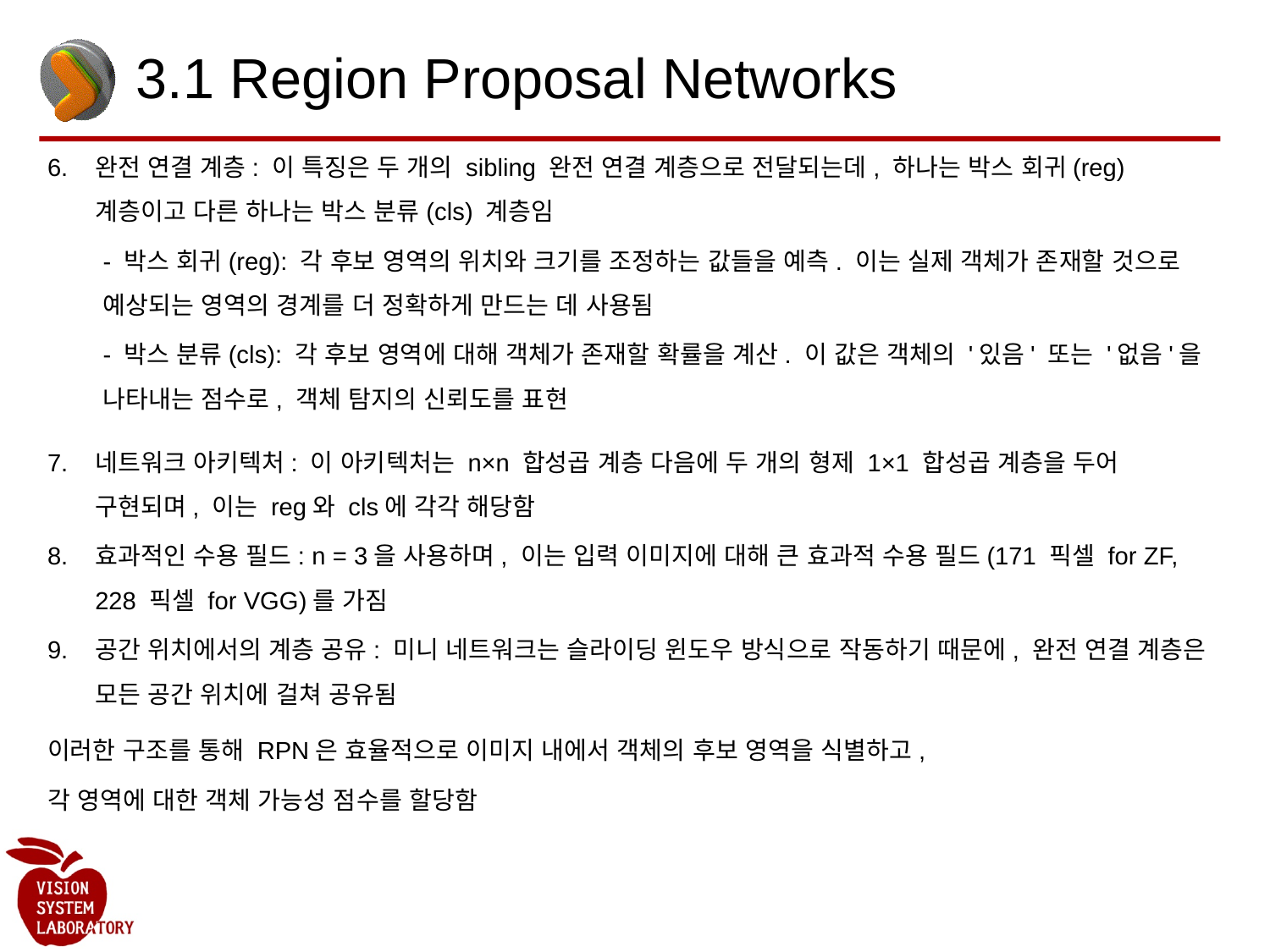

# 3.1 Region Proposal Networks

완전 연결 계층: 이 특징은 두 개의 sibling 완전 연결 계층으로 전달되는데, 하나는 박스 회귀(reg) 계층이고 다른 하나는 박스 분류(cls) 계층임
- 박스 회귀(reg): 각 후보 영역의 위치와 크기를 조정하는 값들을 예측. 이는 실제 객체가 존재할 것으로 예상되는 영역의 경계를 더 정확하게 만드는 데 사용됨
- 박스 분류(cls): 각 후보 영역에 대해 객체가 존재할 확률을 계산. 이 값은 객체의 '있음' 또는 '없음'을 나타내는 점수로, 객체 탐지의 신뢰도를 표현

네트워크 아키텍처: 이 아키텍처는 n×n 합성곱 계층 다음에 두 개의 형제 1×1 합성곱 계층을 두어 구현되며, 이는 reg와 cls에 각각 해당함
효과적인 수용 필드: n = 3을 사용하며, 이는 입력 이미지에 대해 큰 효과적 수용 필드(171 픽셀 for ZF, 228 픽셀 for VGG)를 가짐
공간 위치에서의 계층 공유: 미니 네트워크는 슬라이딩 윈도우 방식으로 작동하기 때문에, 완전 연결 계층은 모든 공간 위치에 걸쳐 공유됨

이러한 구조를 통해 RPN은 효율적으로 이미지 내에서 객체의 후보 영역을 식별하고,
각 영역에 대한 객체 가능성 점수를 할당함